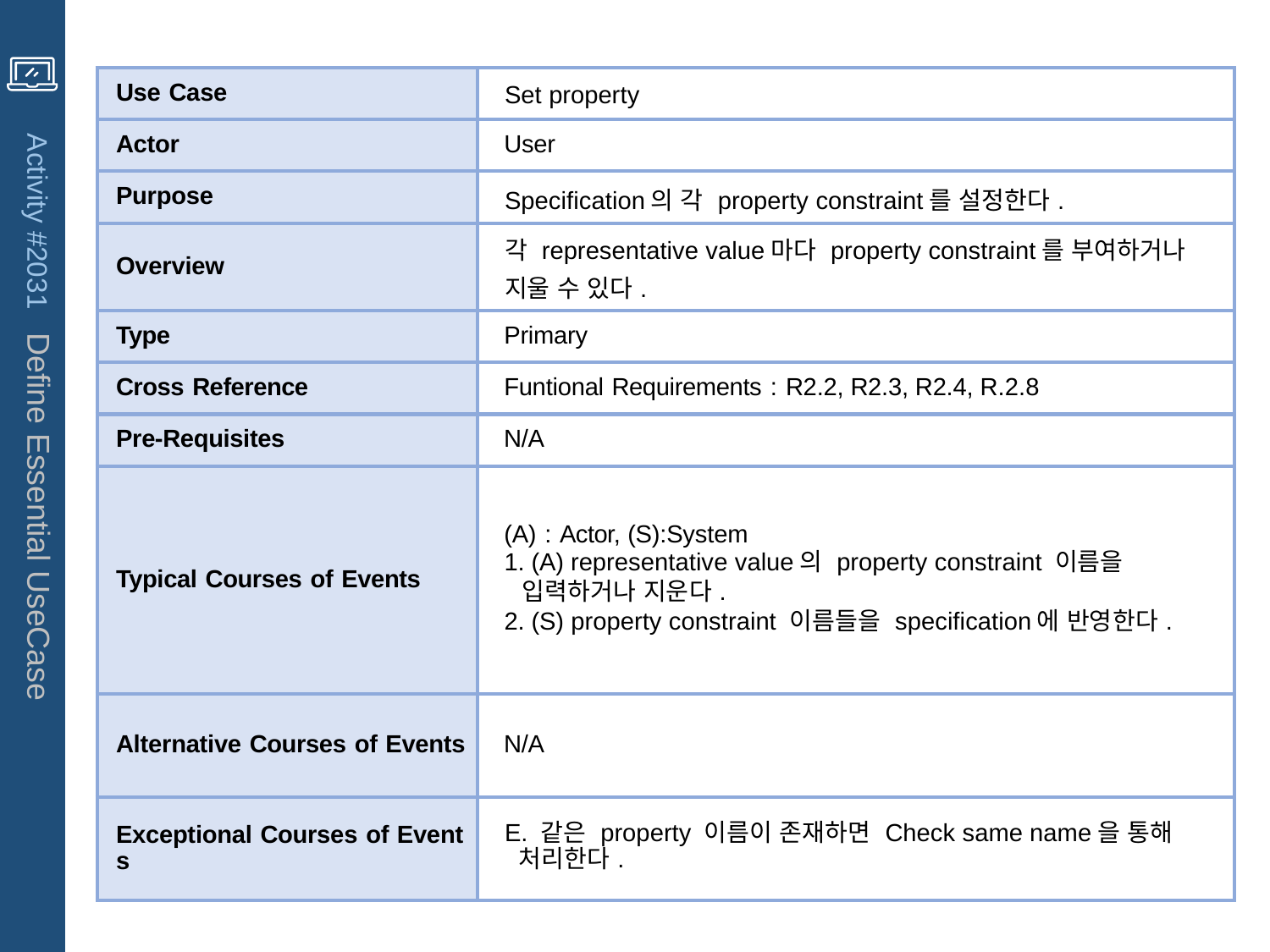

| Use Case | Set property |
| --- | --- |
| Actor | User |
| Purpose | Specification의 각 property constraint를 설정한다. |
| Overview | 각 representative value마다 property constraint를 부여하거나 지울 수 있다. |
| Type | Primary |
| Cross Reference | Funtional Requirements : R2.2, R2.3, R2.4, R.2.8 |
| Pre-Requisites | N/A |
| Typical Courses of Events | (A) : Actor, (S):System 1. (A) representative value의 property constraint 이름을 입력하거나 지운다. 2. (S) property constraint 이름들을 specification에 반영한다. |
| Alternative Courses of Events | N/A |
| Exceptional Courses of Events | E. 같은 property 이름이 존재하면 Check same name을 통해 처리한다. |
Activity #2031   Define Essential UseCase